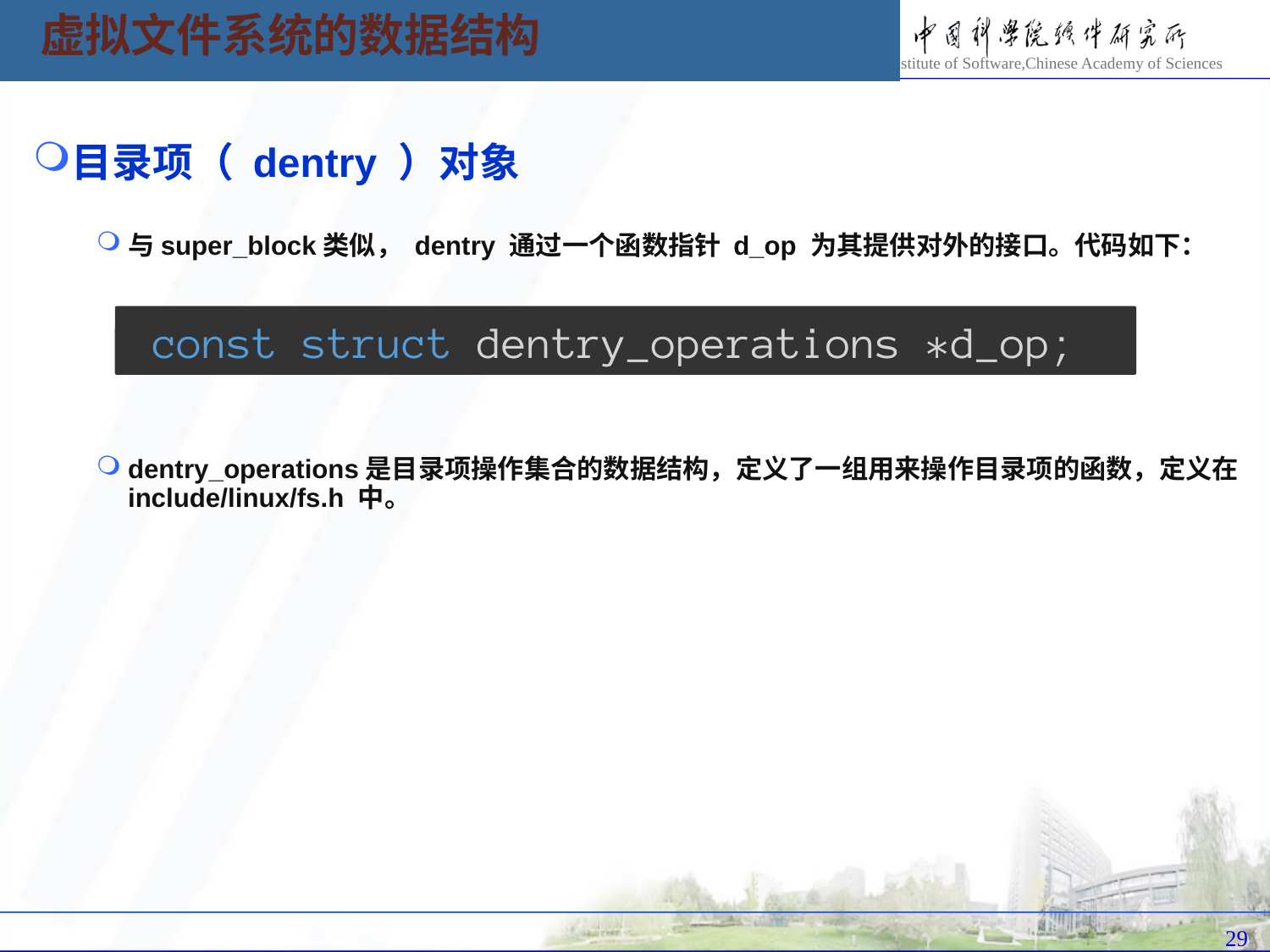

虚拟文件系统的数据结构
目录项（ dentry ）对象

与super_block类似， dentry 通过一个函数指针 d_op 为其提供对外的接口。代码如下：

dentry_operations是目录项操作集合的数据结构，定义了一组用来操作目录项的函数，定义在 include/linux/fs.h 中。

 const struct dentry_operations *d_op;
29